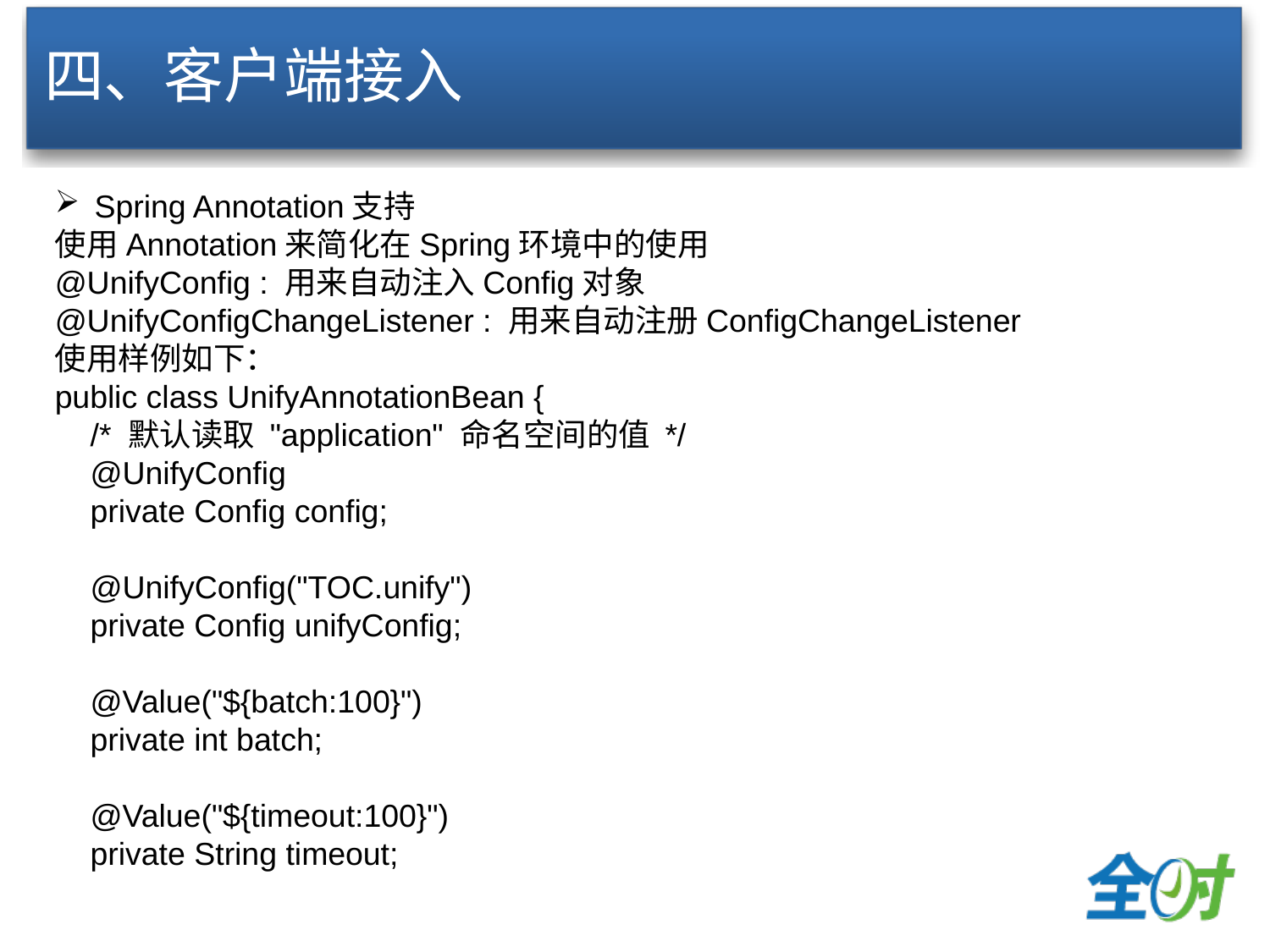

# 四、客户端接入
Spring Annotation支持
使用Annotation来简化在Spring环境中的使用
@UnifyConfig : 用来自动注入Config对象
@UnifyConfigChangeListener : 用来自动注册ConfigChangeListener
使用样例如下：
public class UnifyAnnotationBean {
    /* 默认读取 "application" 命名空间的值 */
    @UnifyConfig
    private Config config;

    @UnifyConfig("TOC.unify")
    private Config unifyConfig;

    @Value("${batch:100}")
    private int batch;

    @Value("${timeout:100}")
    private String timeout;